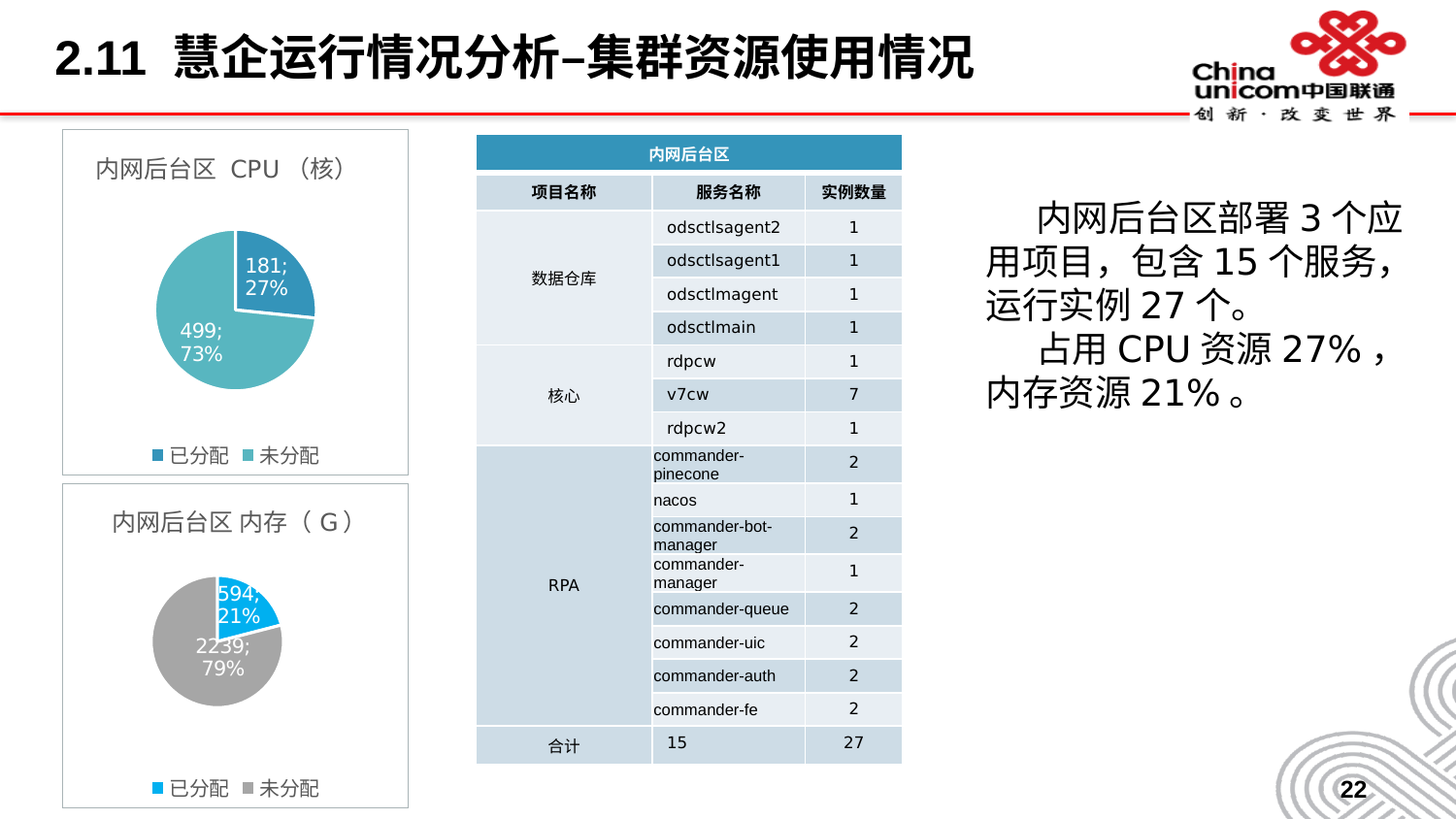

# 2.11 慧企运行情况分析–集群资源使用情况

### Chart: 内网后台区 CPU（核）

| Category | 容量 |
|---|---|
| 已分配 | 181.0 |
| 未分配 | 499.0 |
| 内网后台区 |  |  |
| --- | --- | --- |
| 项目名称 | 服务名称 | 实例数量 |
| 数据仓库 | odsctlsagent2 | 1 |
|  | odsctlsagent1 | 1 |
|  | odsctlmagent | 1 |
|  | odsctlmain | 1 |
| 核心 | rdpcw | 1 |
|  | v7cw | 7 |
|  | rdpcw2 | 1 |
| RPA | commander-pinecone | 2 |
|  | nacos | 1 |
|  | commander-bot-manager | 2 |
|  | commander-manager | 1 |
|  | commander-queue | 2 |
|  | commander-uic | 2 |
|  | commander-auth | 2 |
|  | commander-fe | 2 |
| 合计 | 15 | 27 |
     内网后台区部署3个应用项目，包含15个服务，运行实例27个。
     占用CPU资源27%，内存资源21%。

### Chart: 内网后台区 内存（G）

| Category | 容量 |
|---|---|
| 已分配 | 594.0 |
| 未分配 | 2239.0 |
22